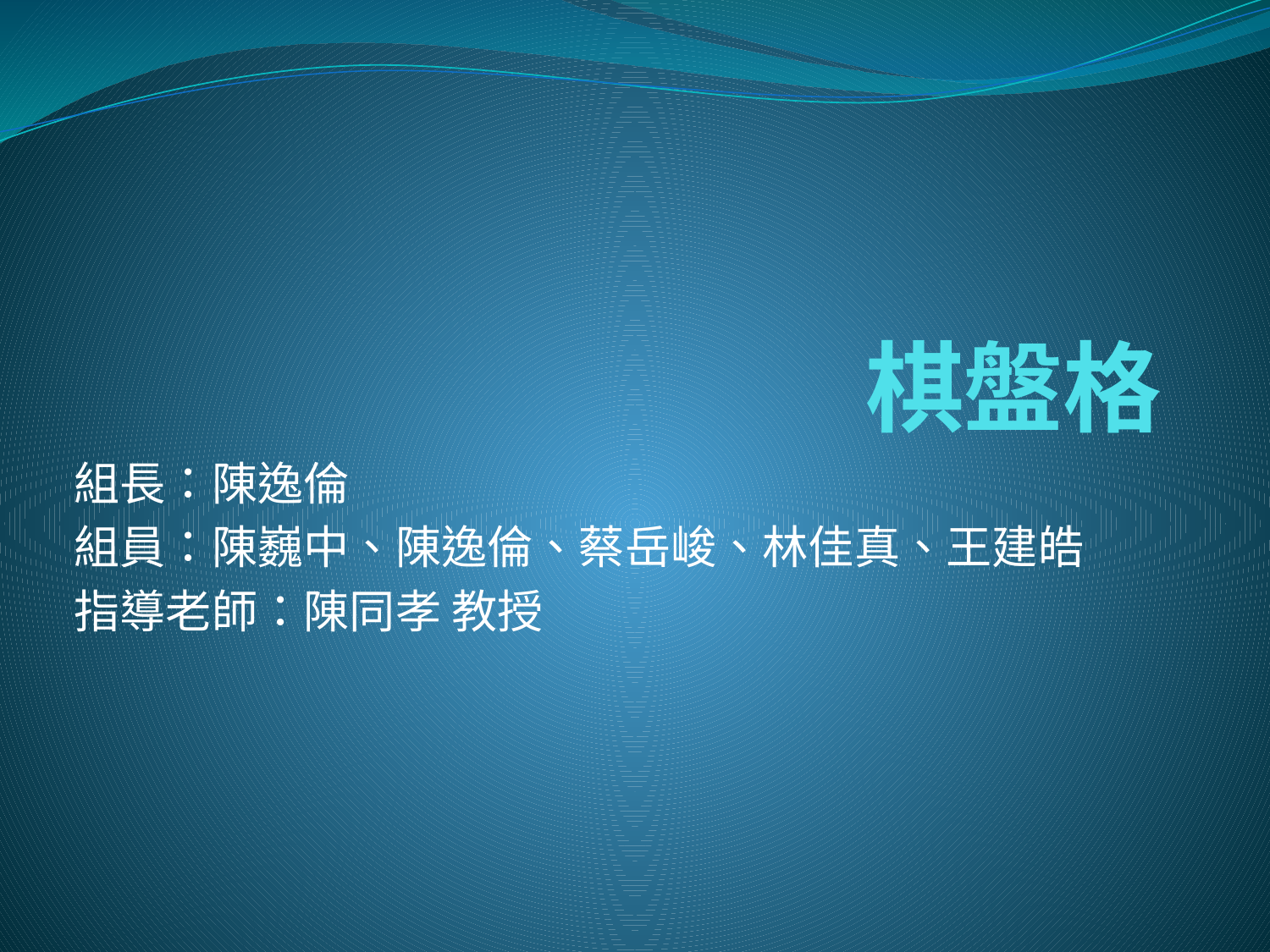

# 棋盤格
組長：陳逸倫
組員：陳巍中、陳逸倫、蔡岳峻、林佳真、王建皓
指導老師：陳同孝 教授